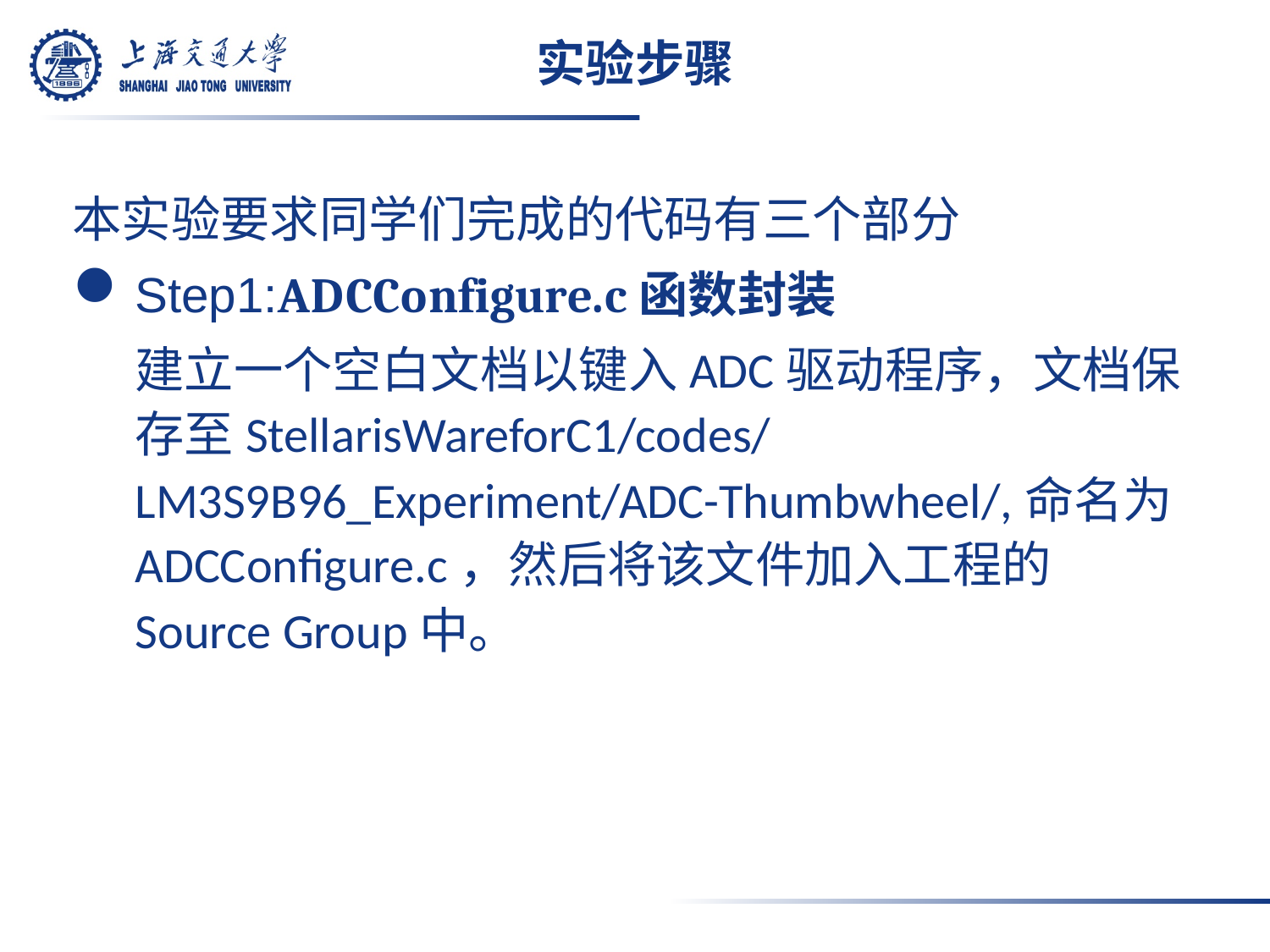

# 实验步骤
本实验要求同学们完成的代码有三个部分
Step1:ADCConfigure.c函数封装
建立一个空白文档以键入ADC驱动程序，文档保存至StellarisWareforC1/codes/LM3S9B96_Experiment/ADC-Thumbwheel/,命名为ADCConfigure.c，然后将该文件加入工程的Source Group中。